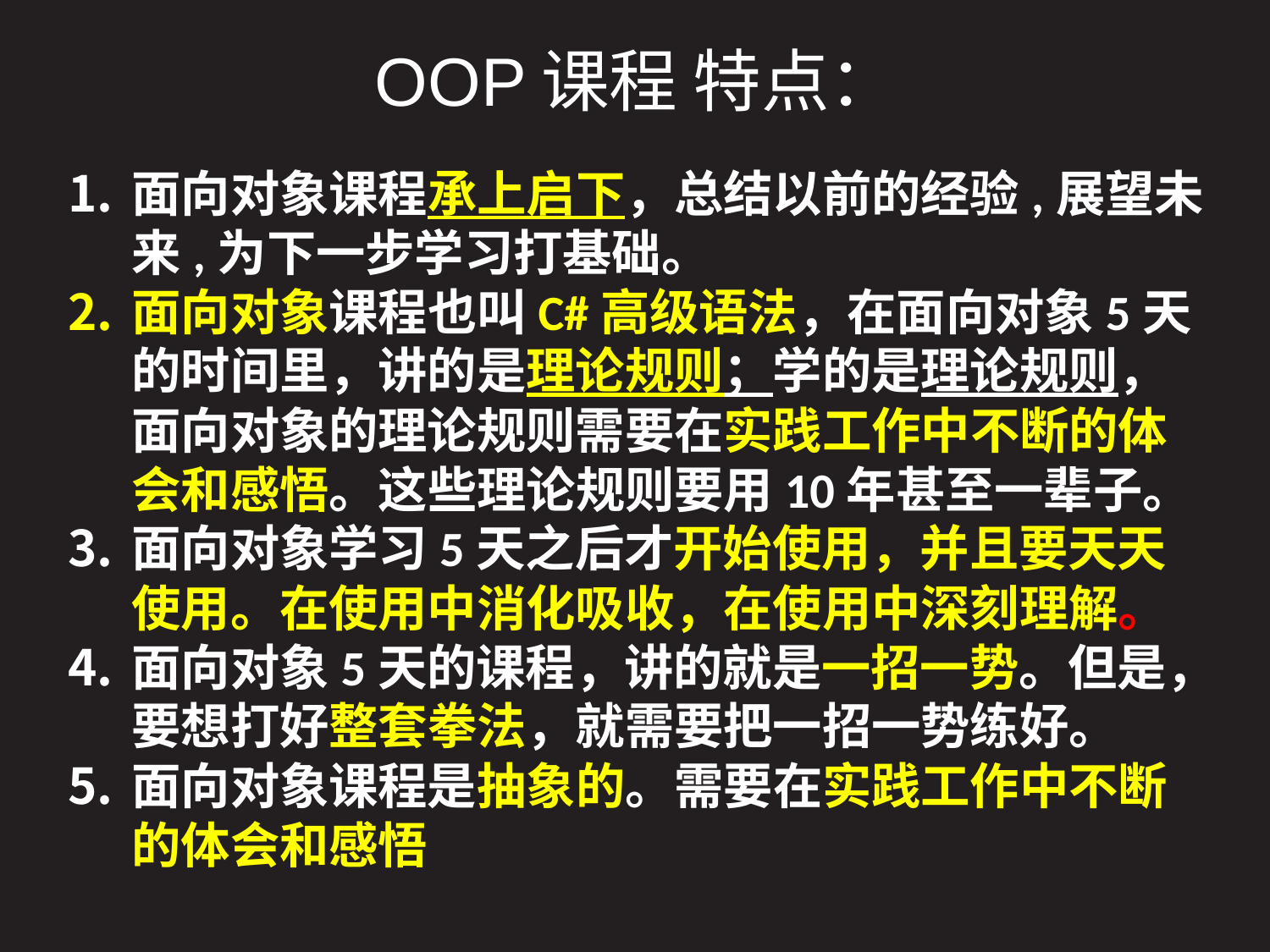

# OOP课程 特点：
面向对象课程承上启下，总结以前的经验,展望未来,为下一步学习打基础。
面向对象课程也叫C#高级语法，在面向对象5天的时间里，讲的是理论规则；学的是理论规则，面向对象的理论规则需要在实践工作中不断的体会和感悟。这些理论规则要用10年甚至一辈子。
面向对象学习5天之后才开始使用，并且要天天使用。在使用中消化吸收，在使用中深刻理解。
面向对象5天的课程，讲的就是一招一势。但是，要想打好整套拳法，就需要把一招一势练好。
面向对象课程是抽象的。需要在实践工作中不断的体会和感悟